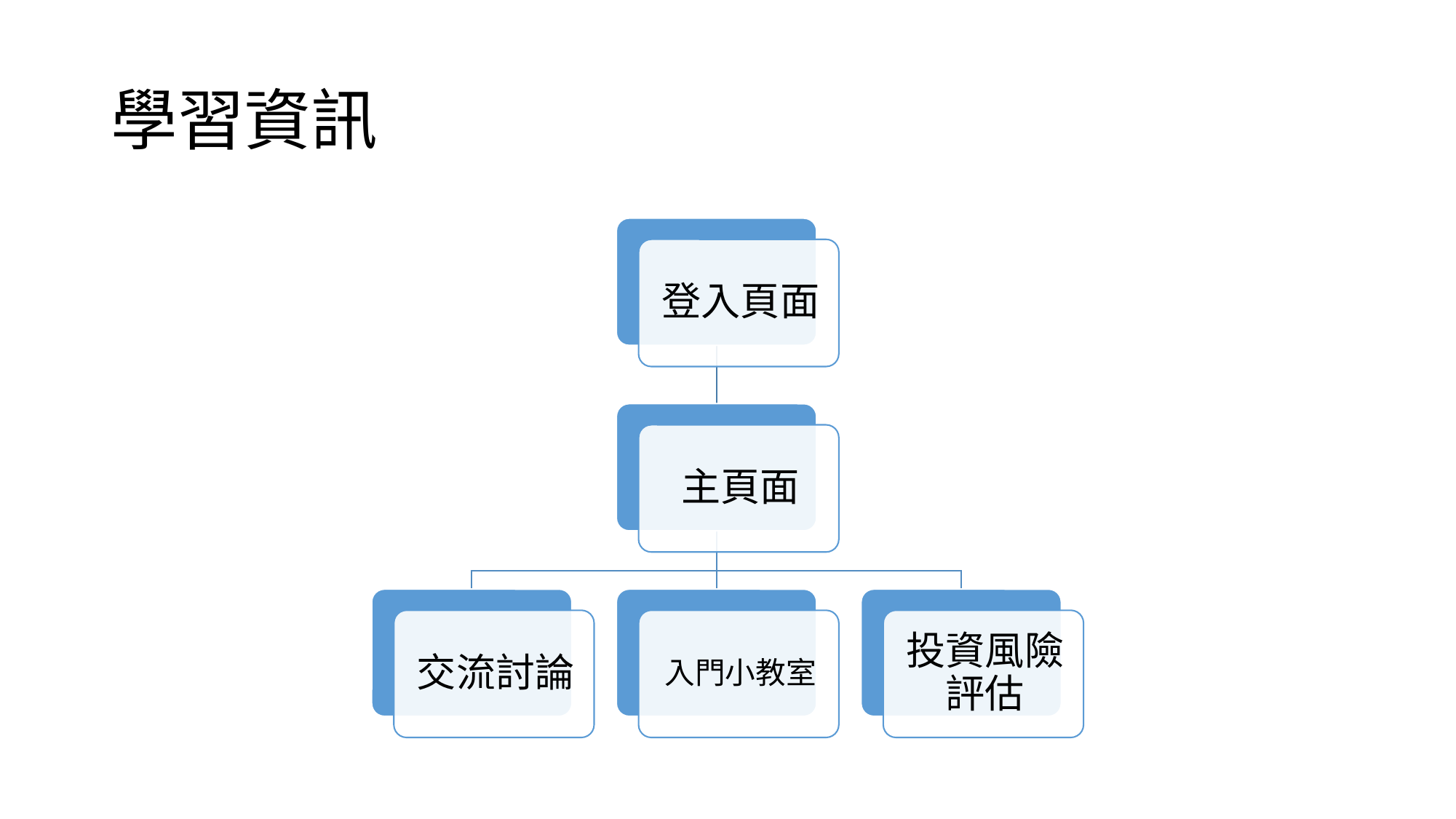

# 學習資訊
登入頁面
主頁面
交流討論
入門小教室
投資風險評估